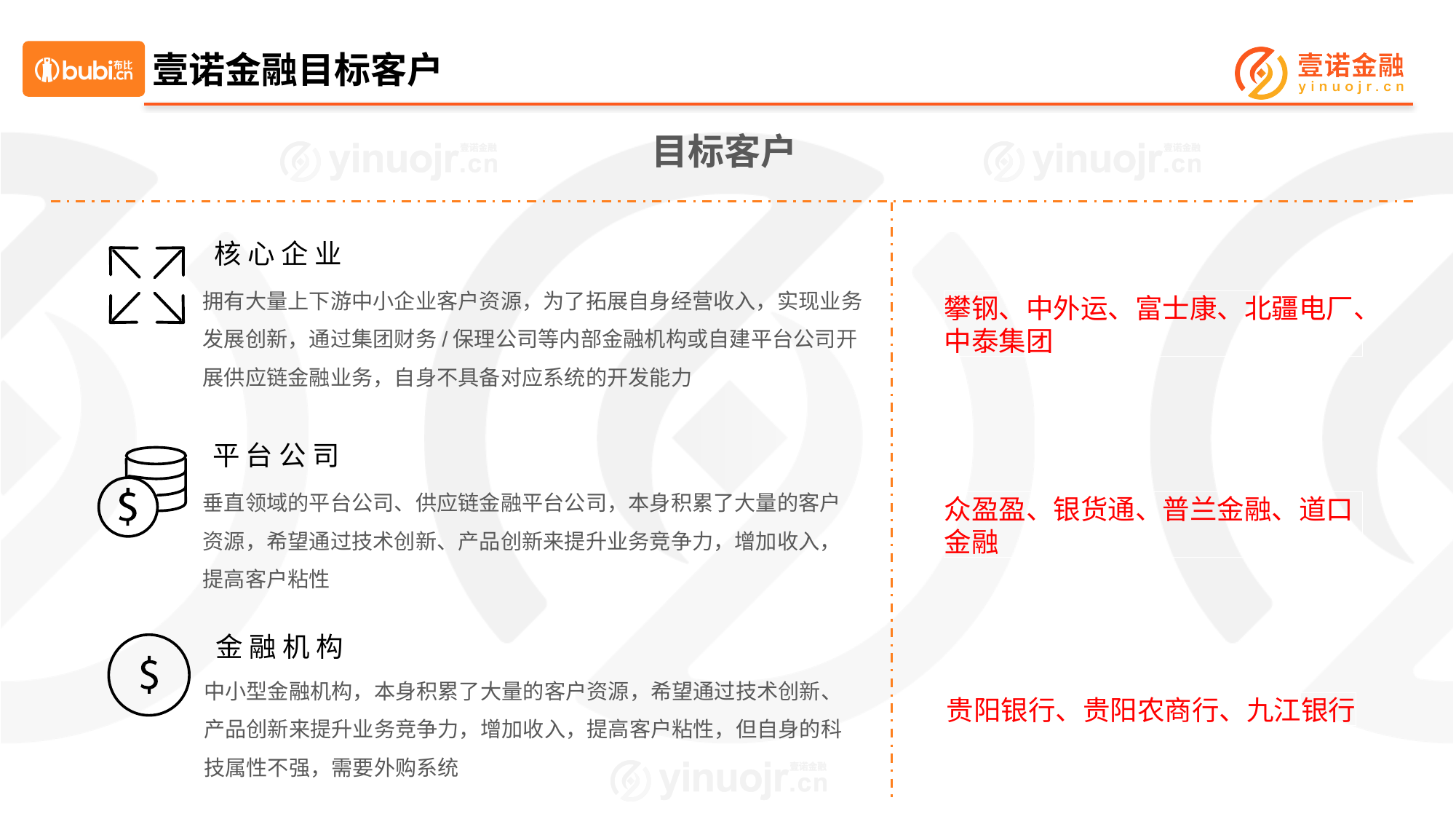

# 壹诺金融目标客户
目标客户
核 心 企 业

拥有大量上下游中小企业客户资源，为了拓展自身经营收入，实现业务发展创新，通过集团财务/保理公司等内部金融机构或自建平台公司开展供应链金融业务，自身不具备对应系统的开发能力
攀钢、中外运、富士康、北疆电厂、中泰集团
平 台 公 司

垂直领域的平台公司、供应链金融平台公司，本身积累了大量的客户资源，希望通过技术创新、产品创新来提升业务竞争力，增加收入，提高客户粘性
众盈盈、银货通、普兰金融、道口金融
金 融 机 构

中小型金融机构，本身积累了大量的客户资源，希望通过技术创新、产品创新来提升业务竞争力，增加收入，提高客户粘性，但自身的科技属性不强，需要外购系统
贵阳银行、贵阳农商行、九江银行